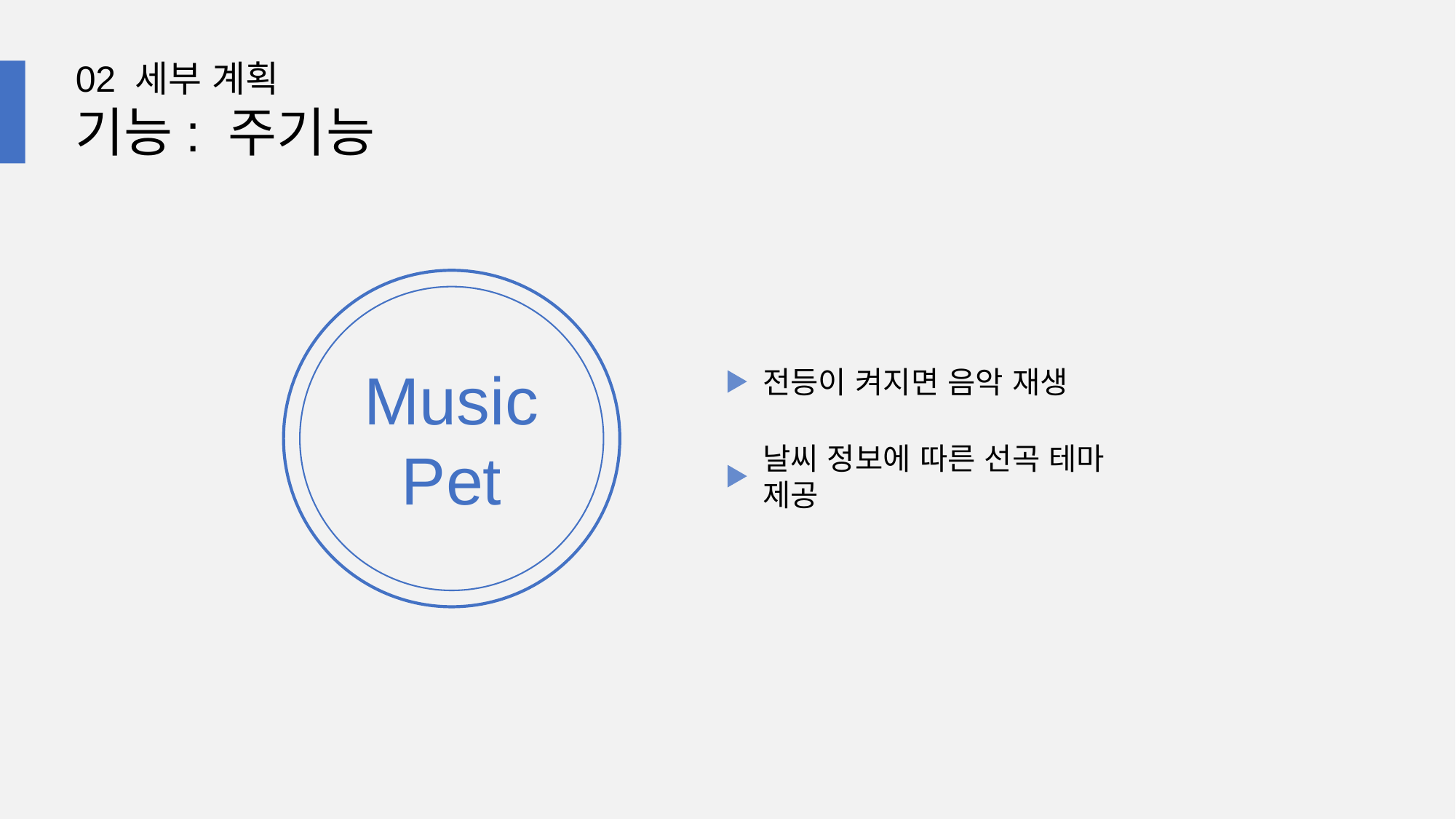

02 세부 계획
기능: 주기능

Music Pet
전등이 켜지면 음악 재생

날씨 정보에 따른 선곡 테마 제공